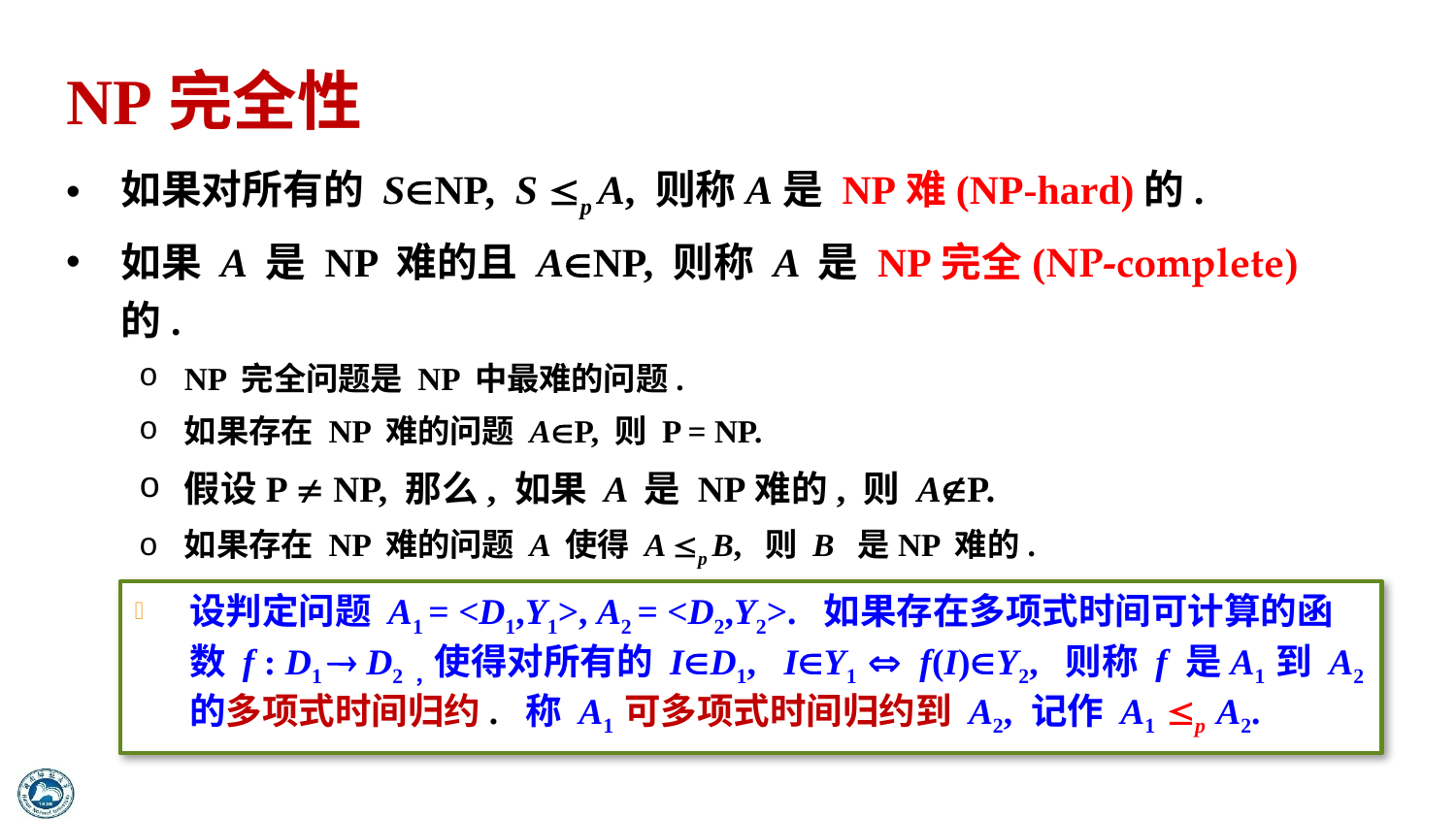

# NP完全性
如果对所有的 S∈NP,  S ≤p A, 则称A是 NP难(NP-hard)的.
如果 A 是 NP 难的且 A∈NP, 则称 A 是 NP完全(NP-complete)的.
NP 完全问题是 NP 中最难的问题.
如果存在 NP 难的问题 A∈P, 则 P = NP.
假设P ≠ NP, 那么, 如果 A 是 NP难的, 则 A∉P.
如果存在 NP 难的问题 A 使得 A ≤p B,  则 B  是NP 难的.
如果 B ∈NP 并且存在 NP 完全问题 A 使得 A≤p B,  则B 是NP完全的.
设判定问题 A1 = <D1,Y1>, A2 = <D2,Y2>.  如果存在多项式时间可计算的函数 f : D1 → D2 ，使得对所有的 I∈D1,   I∈Y1  ⇔  f(I)∈Y2,  则称 f 是A1 到 A2 的多项式时间归约.  称 A1 可多项式时间归约到 A2, 记作 A1  ≤p  A2.